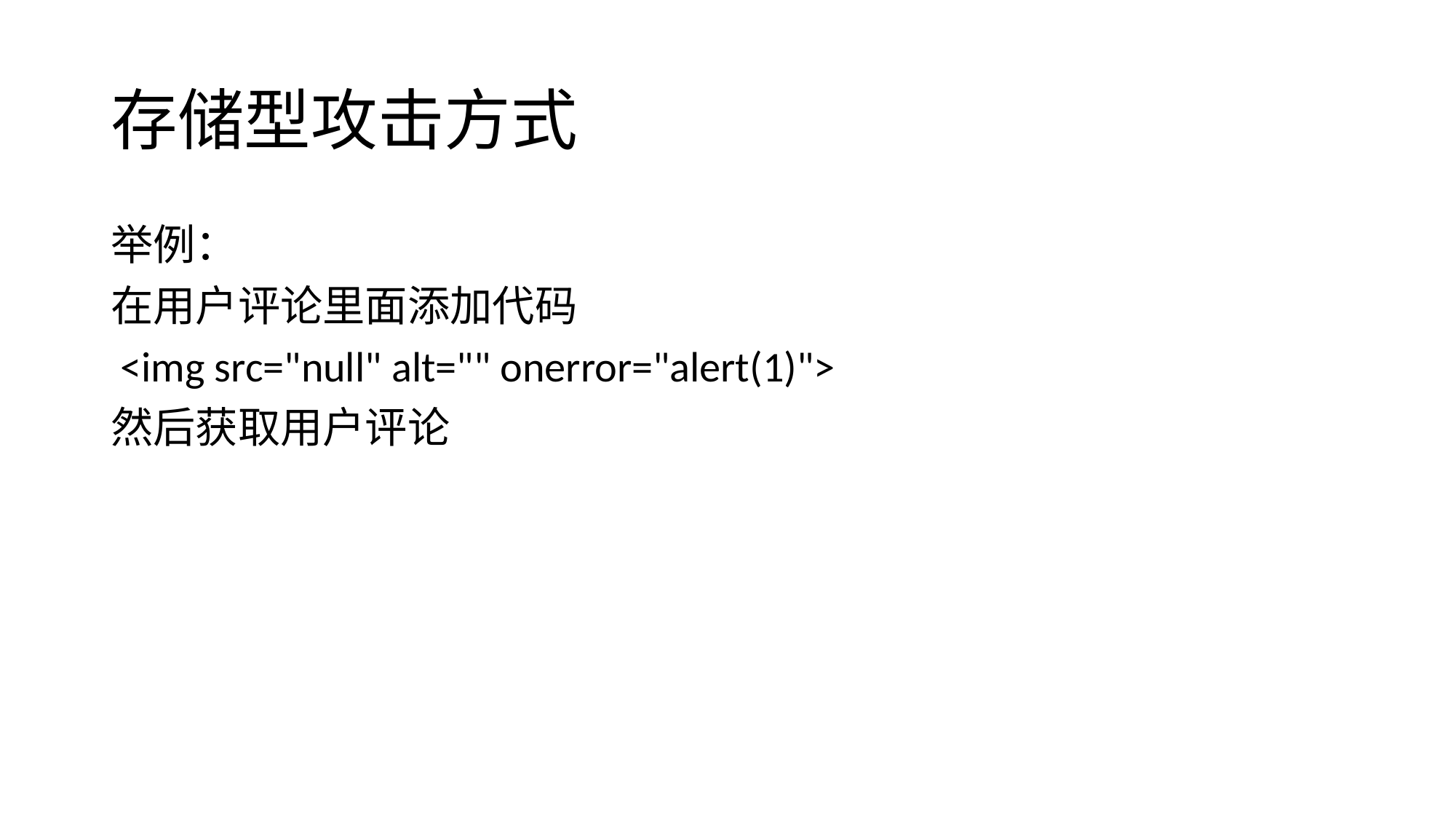

# 存储型攻击方式
举例：
在用户评论里面添加代码
 <img src="null" alt="" onerror="alert(1)">
然后获取用户评论